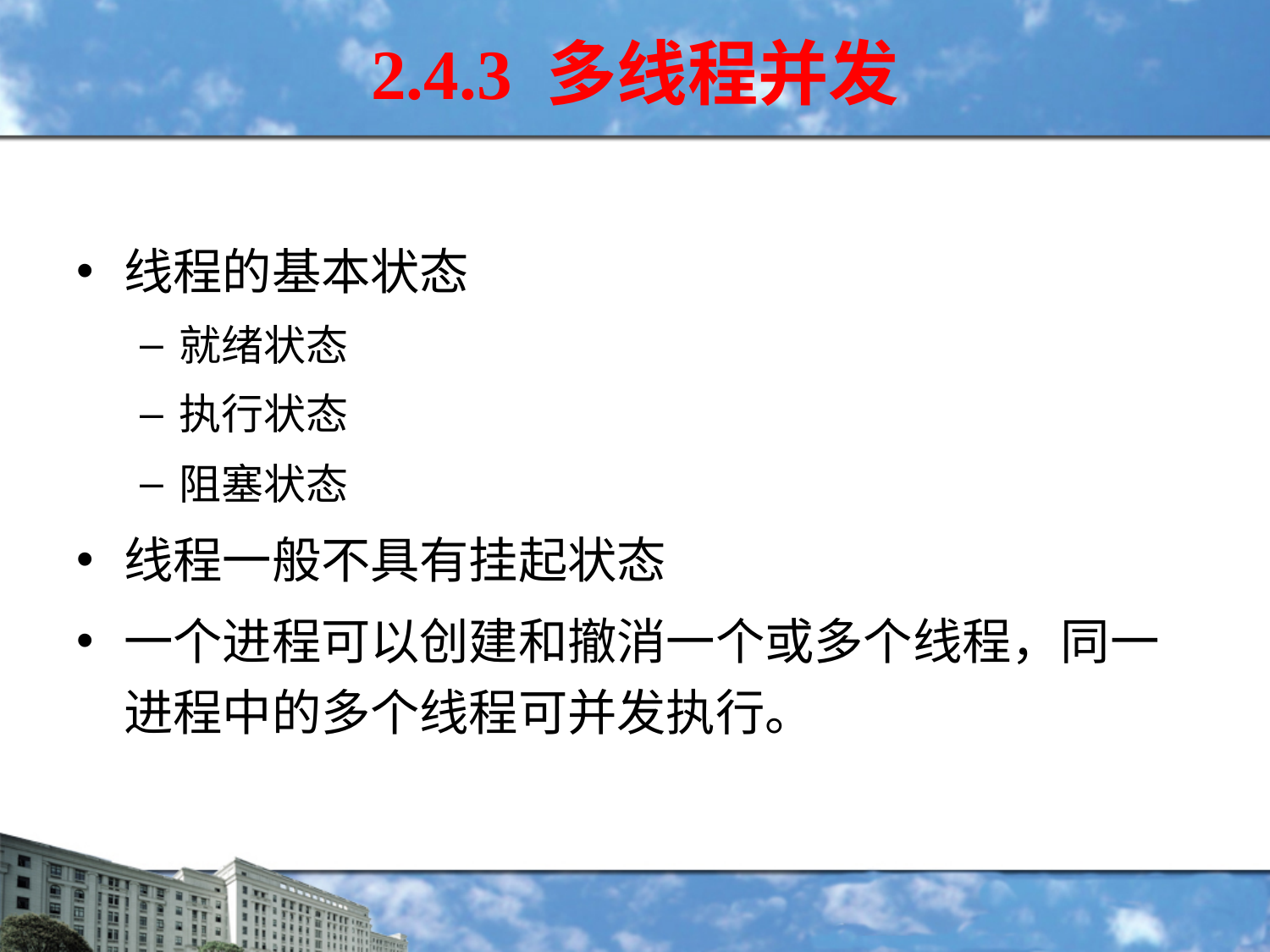

线程的基本状态
就绪状态
执行状态
阻塞状态
线程一般不具有挂起状态
一个进程可以创建和撤消一个或多个线程，同一进程中的多个线程可并发执行。
2.4.3 多线程并发